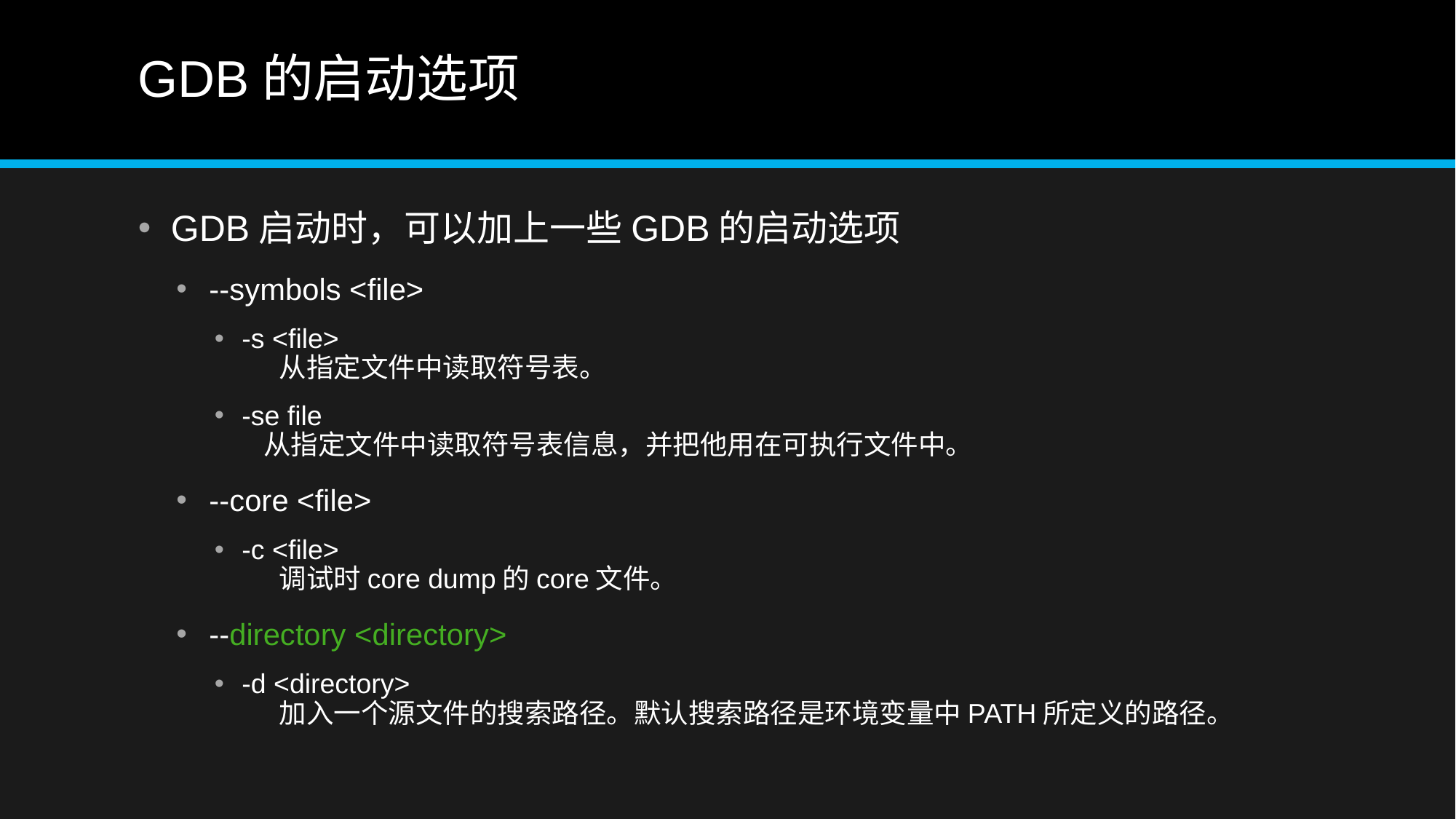

# GDB的启动选项
GDB启动时，可以加上一些GDB的启动选项
--symbols <file>
-s <file>
    从指定文件中读取符号表。
-se file
  从指定文件中读取符号表信息，并把他用在可执行文件中。
--core <file>
-c <file>
    调试时core dump的core文件。
--directory <directory>
-d <directory>
    加入一个源文件的搜索路径。默认搜索路径是环境变量中PATH所定义的路径。